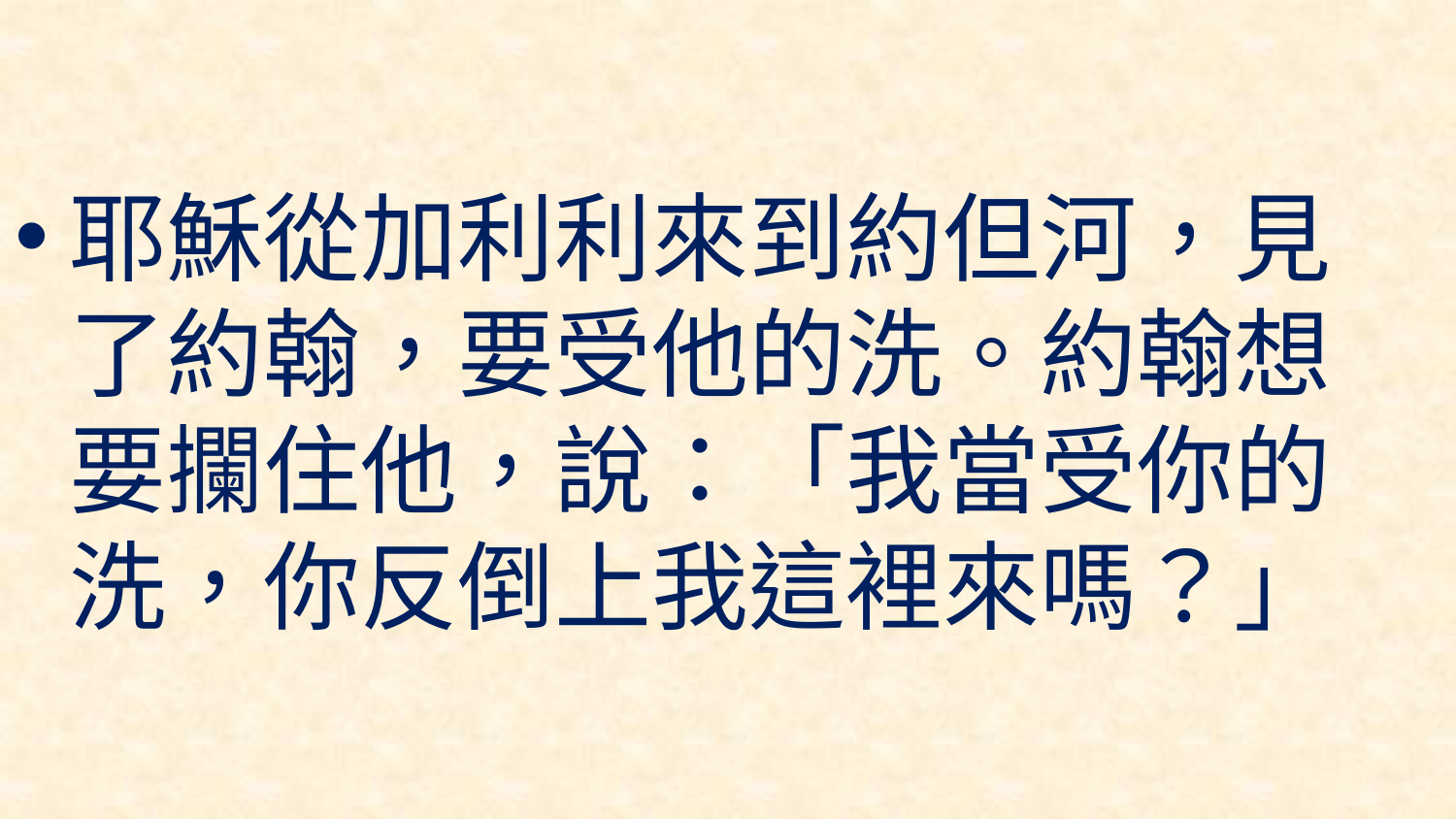

耶穌從加利利來到約但河，見了約翰，要受他的洗。約翰想要攔住他，說：「我當受你的洗，你反倒上我這裡來嗎？」